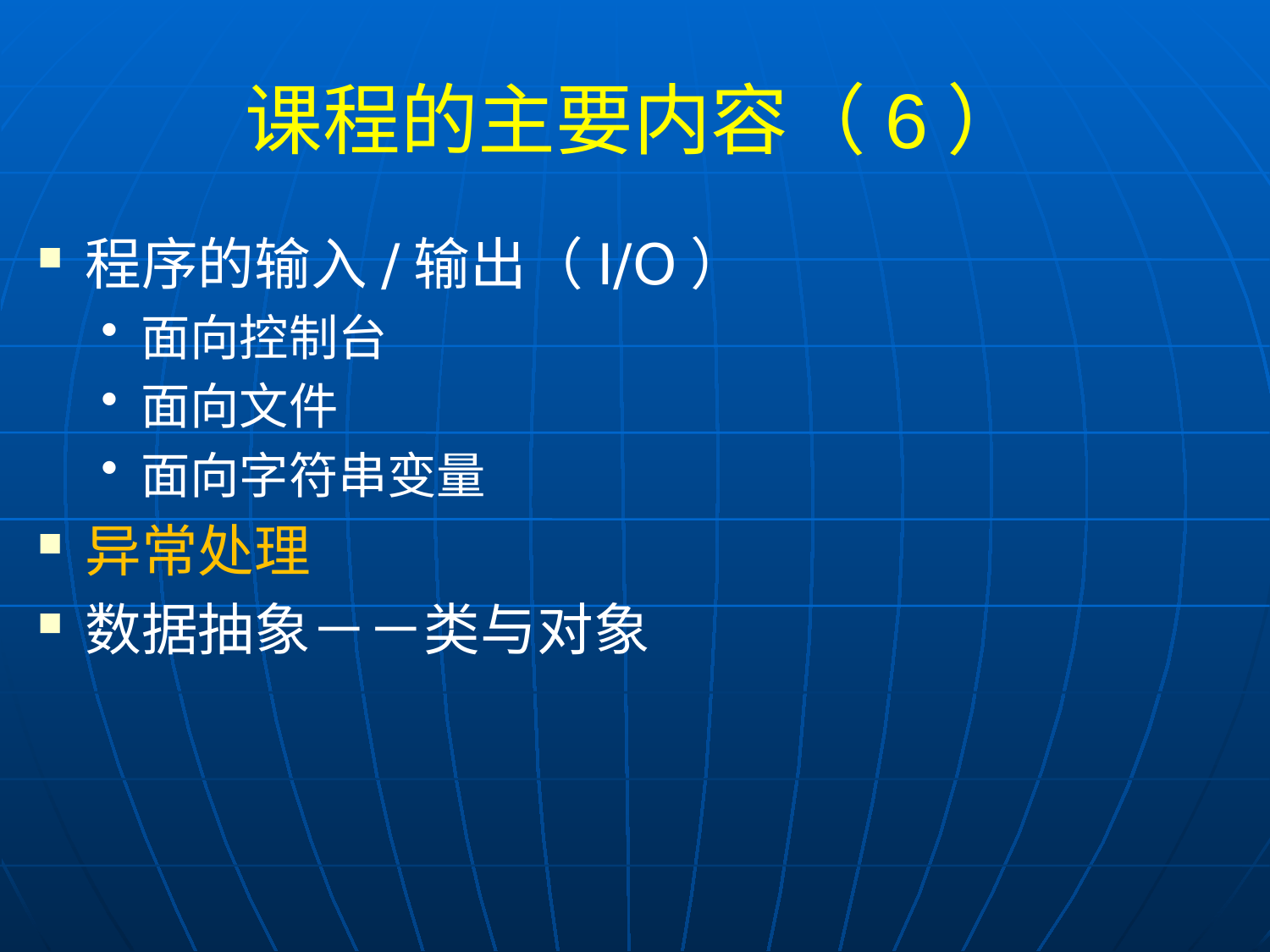

# 课程的主要内容（6）
程序的输入/输出（I/O）
面向控制台
面向文件
面向字符串变量
异常处理
数据抽象－－类与对象